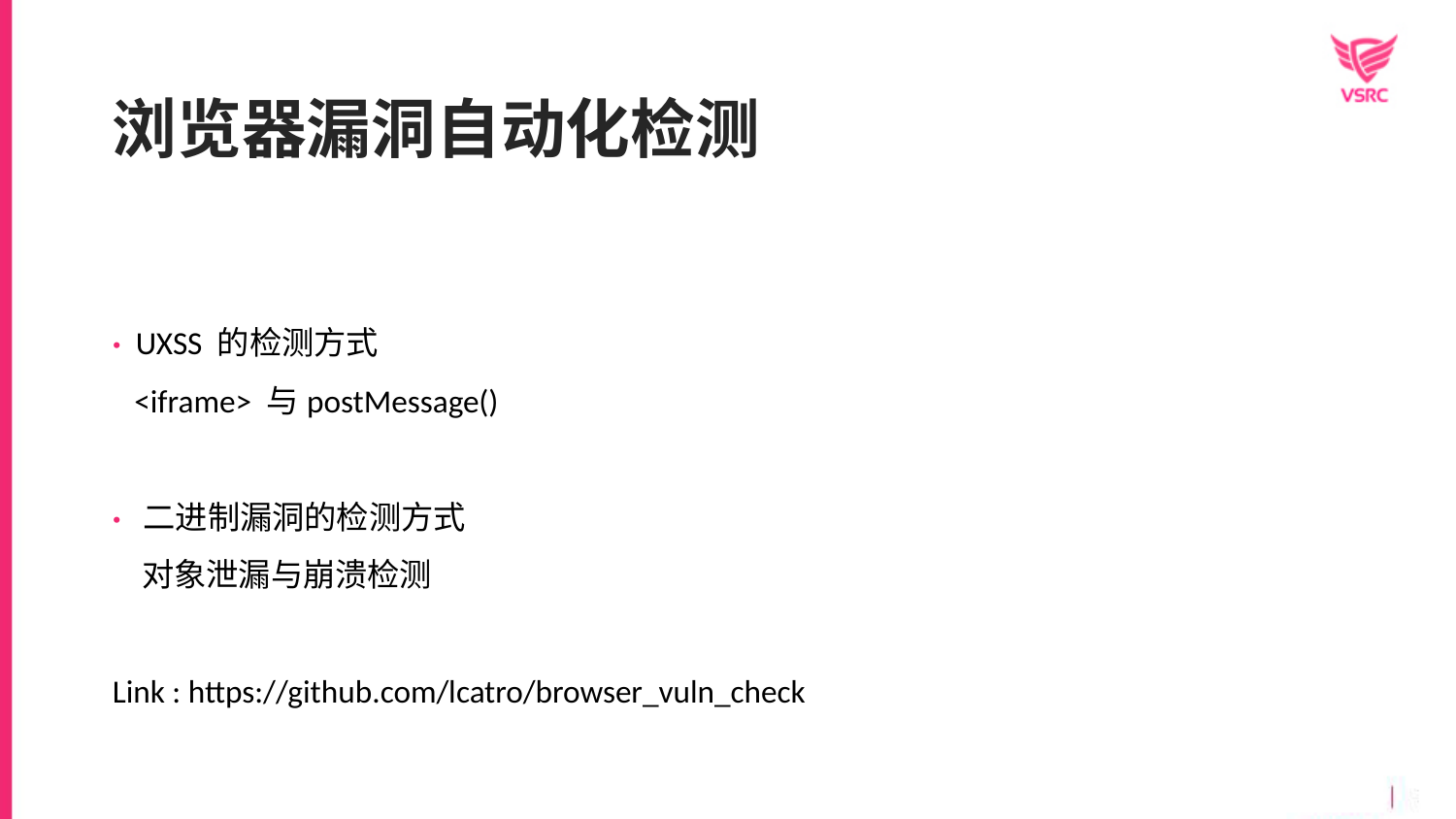

浏览器漏洞自动化检测
·  UXSS 的检测方式
   <iframe> 与postMessage()

·  二进制漏洞的检测方式
   对象泄漏与崩溃检测

Link : https://github.com/lcatro/browser_vuln_check